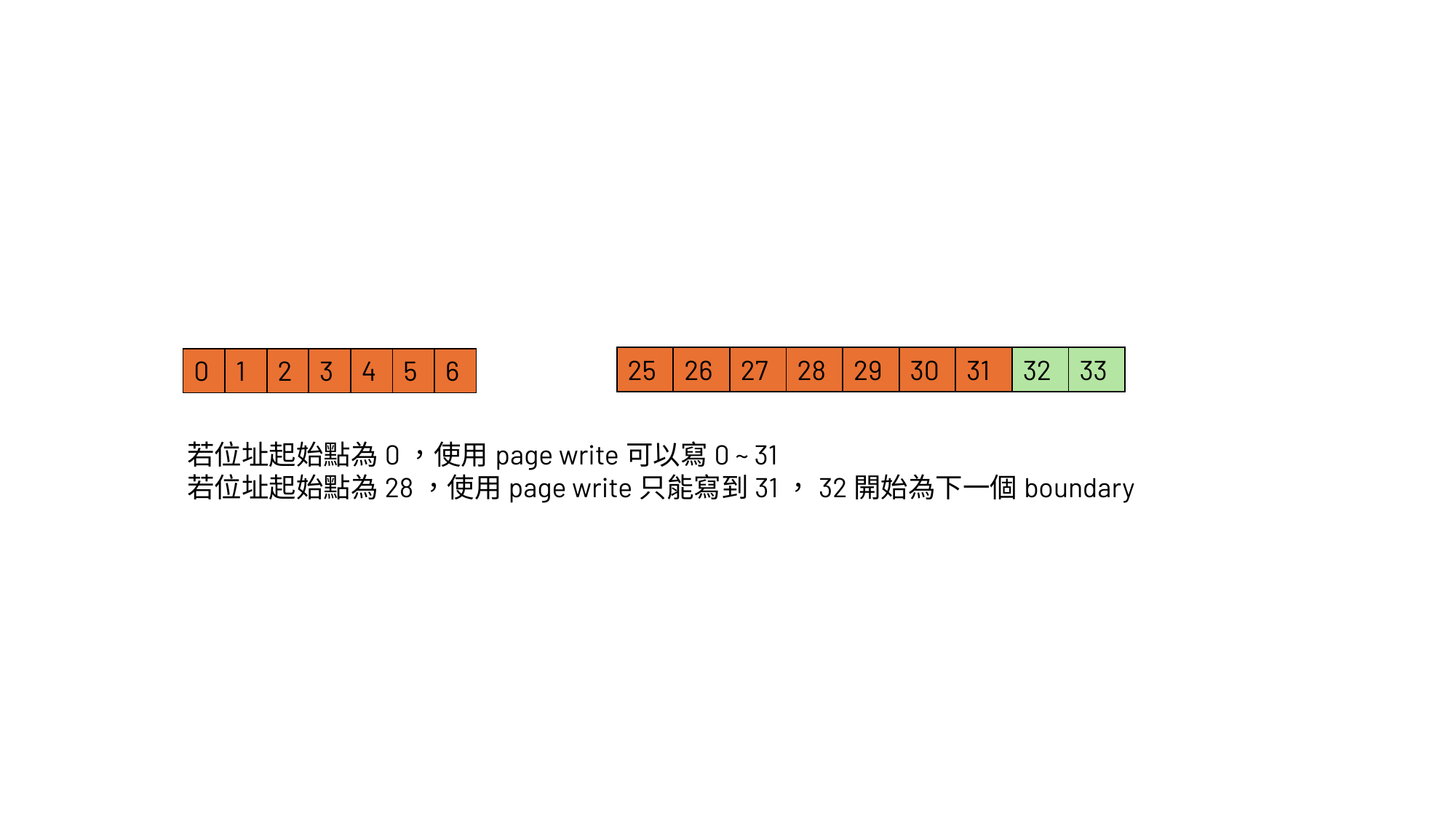

| 25 | 26 | 27 | 28 | 29 | 30 | 31 | 32 | 33 |
| --- | --- | --- | --- | --- | --- | --- | --- | --- |
| 0 | 1 | 2 | 3 | 4 | 5 | 6 |
| --- | --- | --- | --- | --- | --- | --- |
若位址起始點為0，使用page write可以寫0 ~ 31
若位址起始點為28，使用page write只能寫到31，32開始為下一個boundary